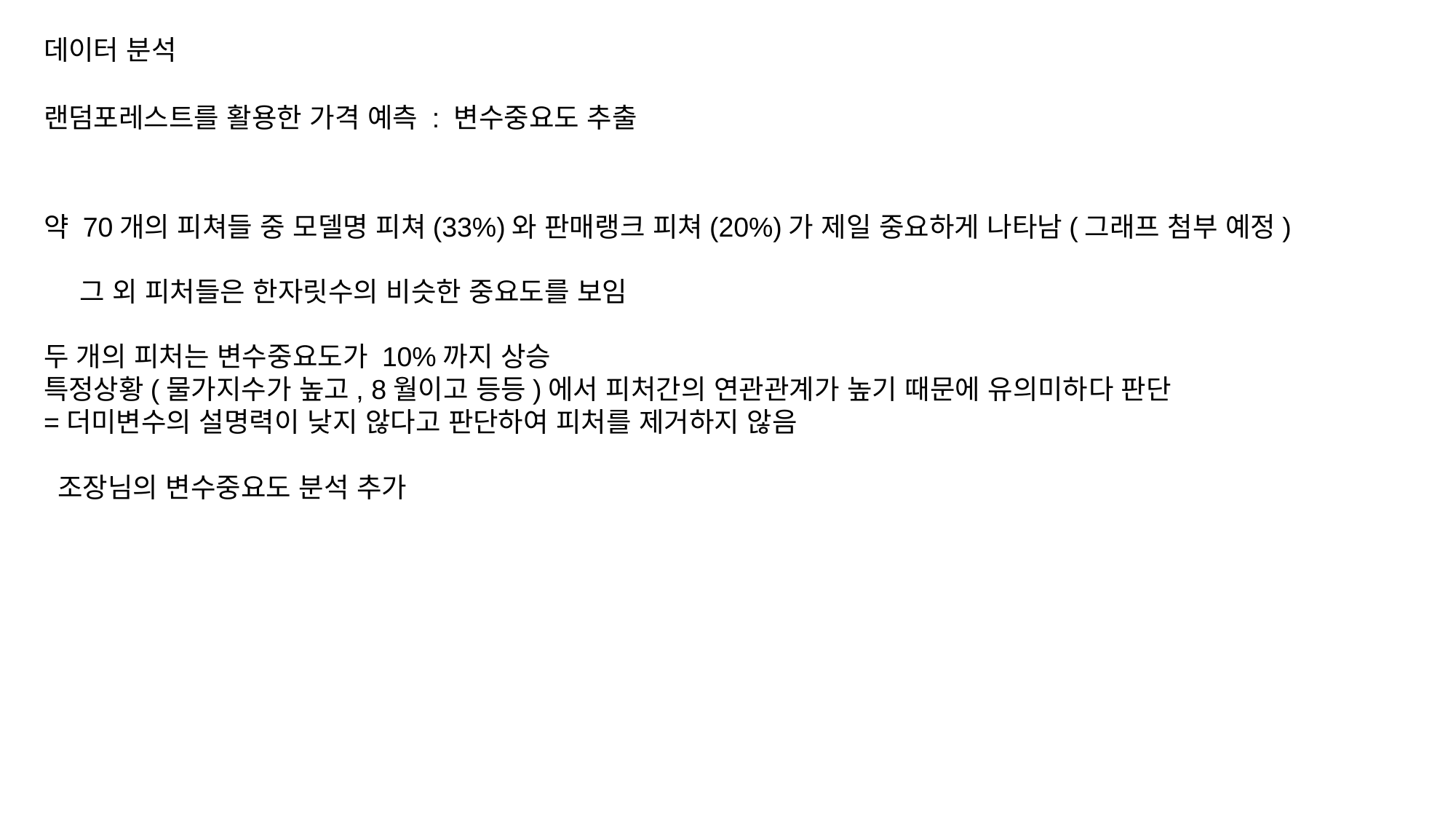

데이터 분석
랜덤포레스트를 활용한 가격 예측 : 변수중요도 추출
약 70개의 피쳐들 중 모델명 피쳐(33%)와 판매랭크 피쳐(20%)가 제일 중요하게 나타남(그래프 첨부 예정)
그 외 피처들은 한자릿수의 비슷한 중요도를 보임
두 개의 피처는 변수중요도가 10%까지 상승
특정상황(물가지수가 높고, 8월이고 등등)에서 피처간의 연관관계가 높기 때문에 유의미하다 판단
=더미변수의 설명력이 낮지 않다고 판단하여 피처를 제거하지 않음

 조장님의 변수중요도 분석 추가